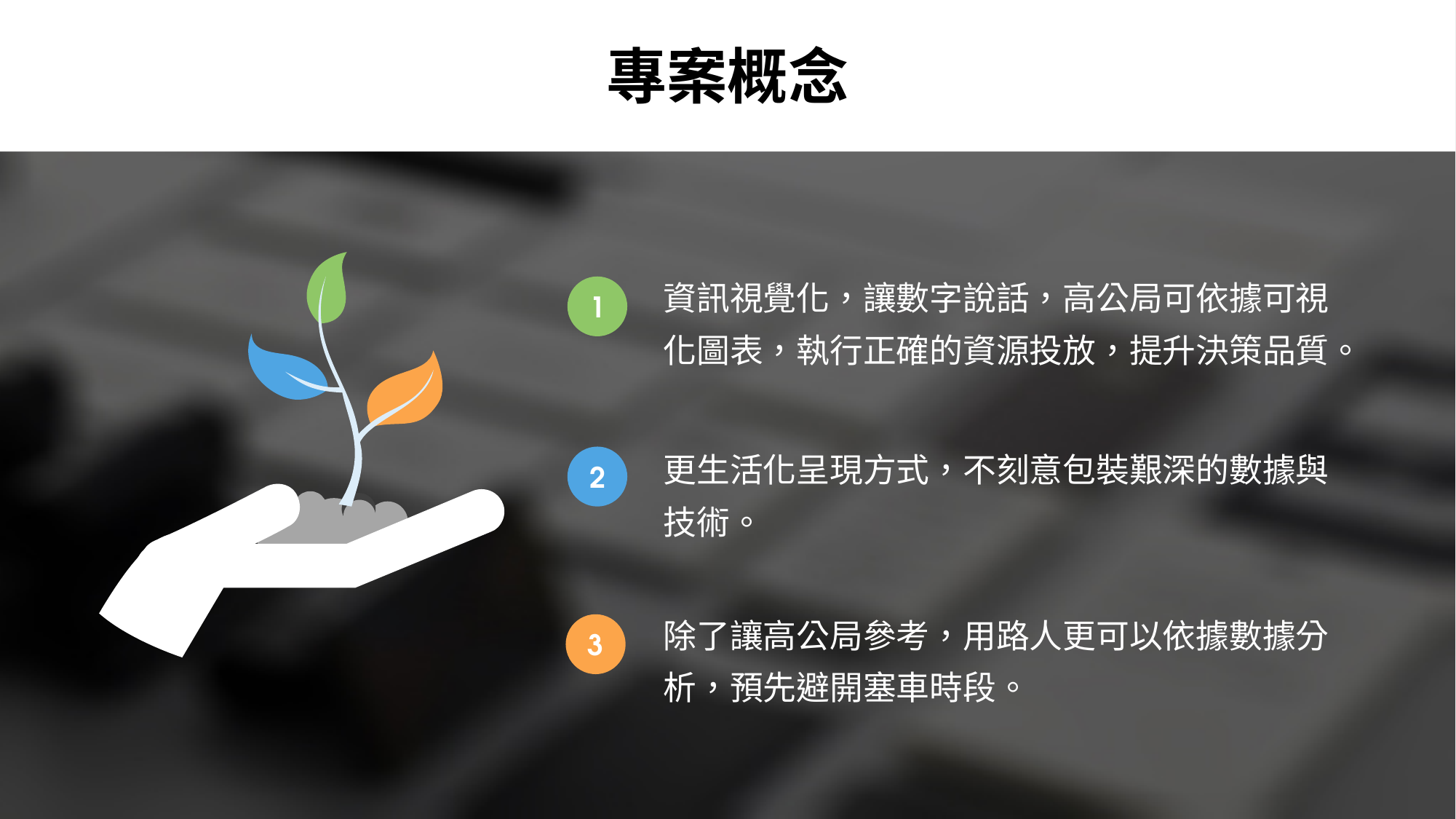

專案概念

資訊視覺化，讓數字說話，高公局可依據可視化圖表，執行正確的資源投放，提升決策品質。
1
更生活化呈現方式，不刻意包裝艱深的數據與技術。
2
除了讓高公局參考，用路人更可以依據數據分析，預先避開塞車時段。
3